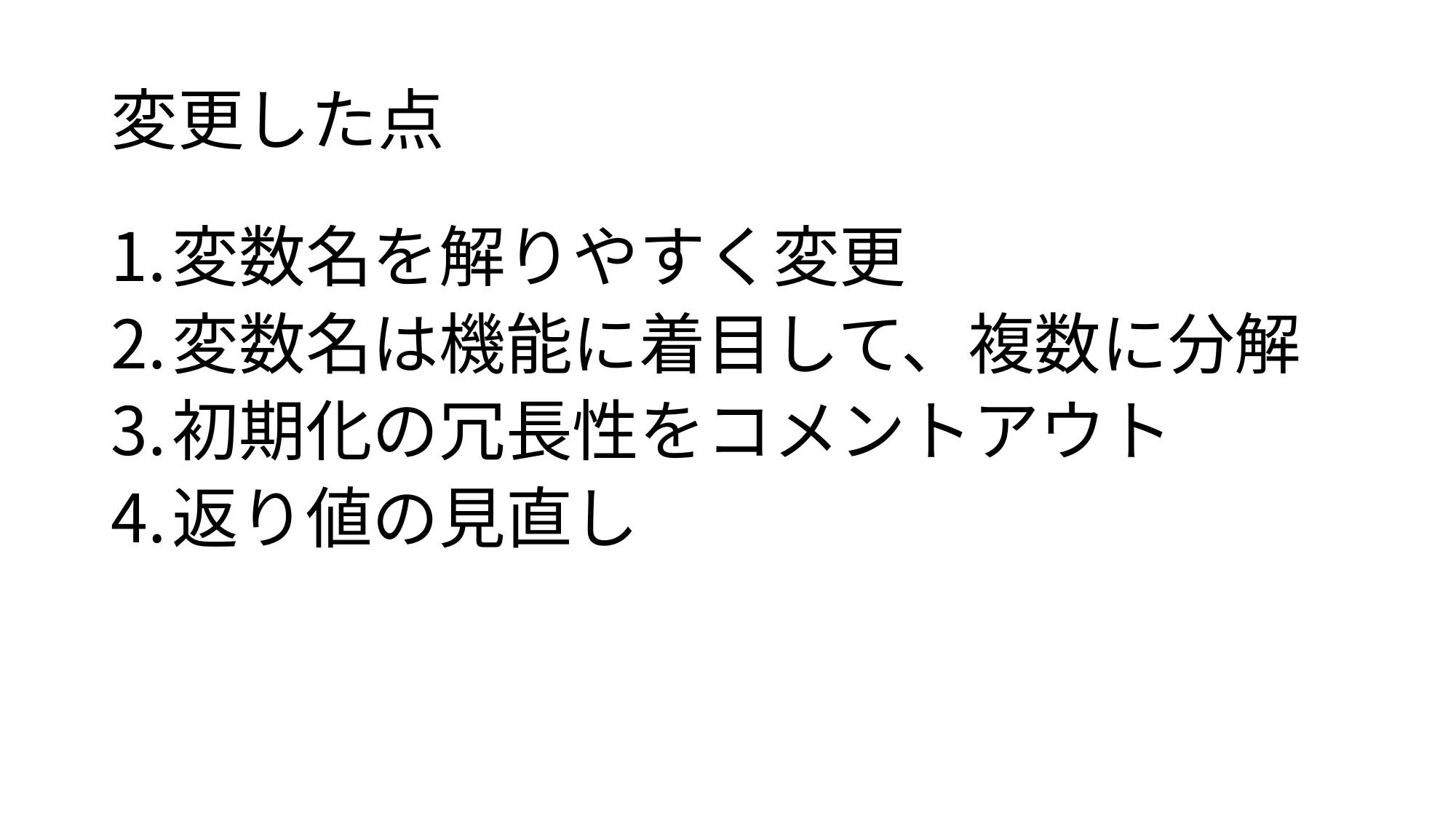

# 変更した点
変数名を解りやすく変更
変数名は機能に着目して、複数に分解
初期化の冗長性をコメントアウト
返り値の見直し